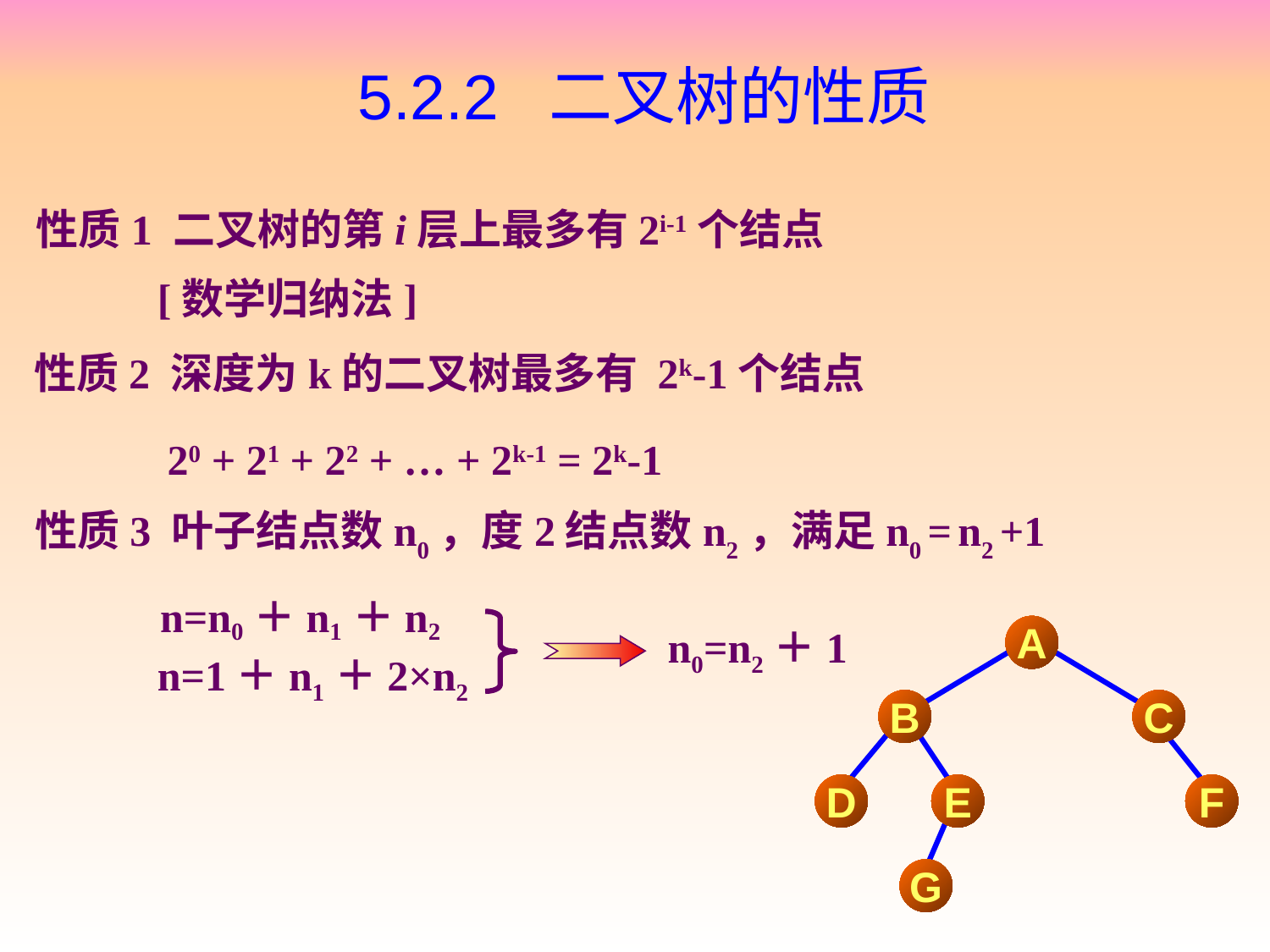

# 5.2.2  二叉树的性质
性质1 二叉树的第i层上最多有2i-1个结点
[数学归纳法]
性质2 深度为k的二叉树最多有 2k-1个结点
20 + 21 + 22 + … + 2k-1 = 2k-1
性质3 叶子结点数n0，度2结点数n2，满足n0 = n2 +1
n=n0＋n1＋n2

n0=n2＋1
A

B
C

D
E
F

G

n=1＋n1＋2×n2